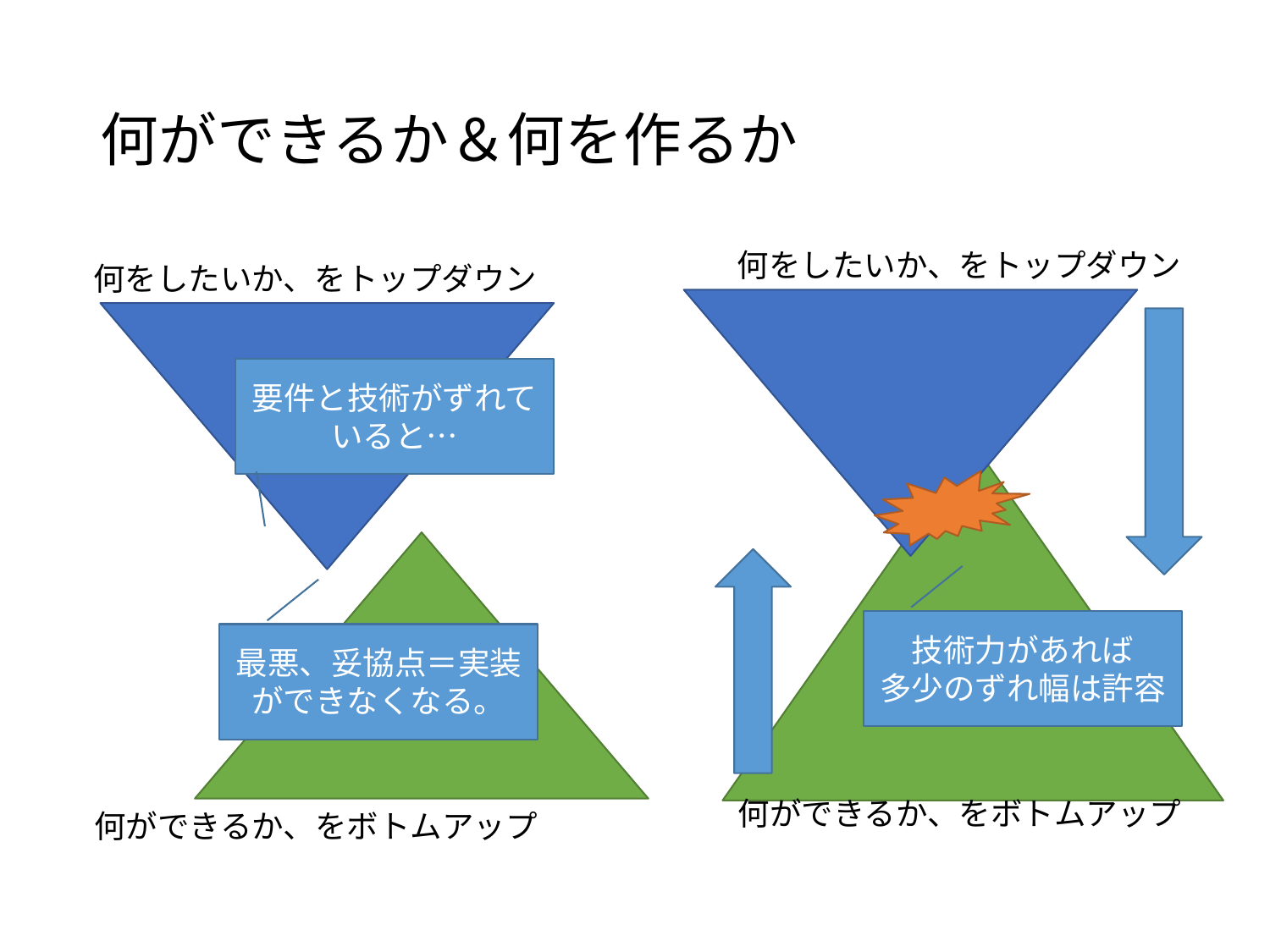

# 何ができるか＆何を作るか
何をしたいか、をトップダウン
何をしたいか、をトップダウン

要件と技術がずれていると…

技術力があれば
多少のずれ幅は許容
最悪、妥協点＝実装ができなくなる。
何ができるか、をボトムアップ
何ができるか、をボトムアップ